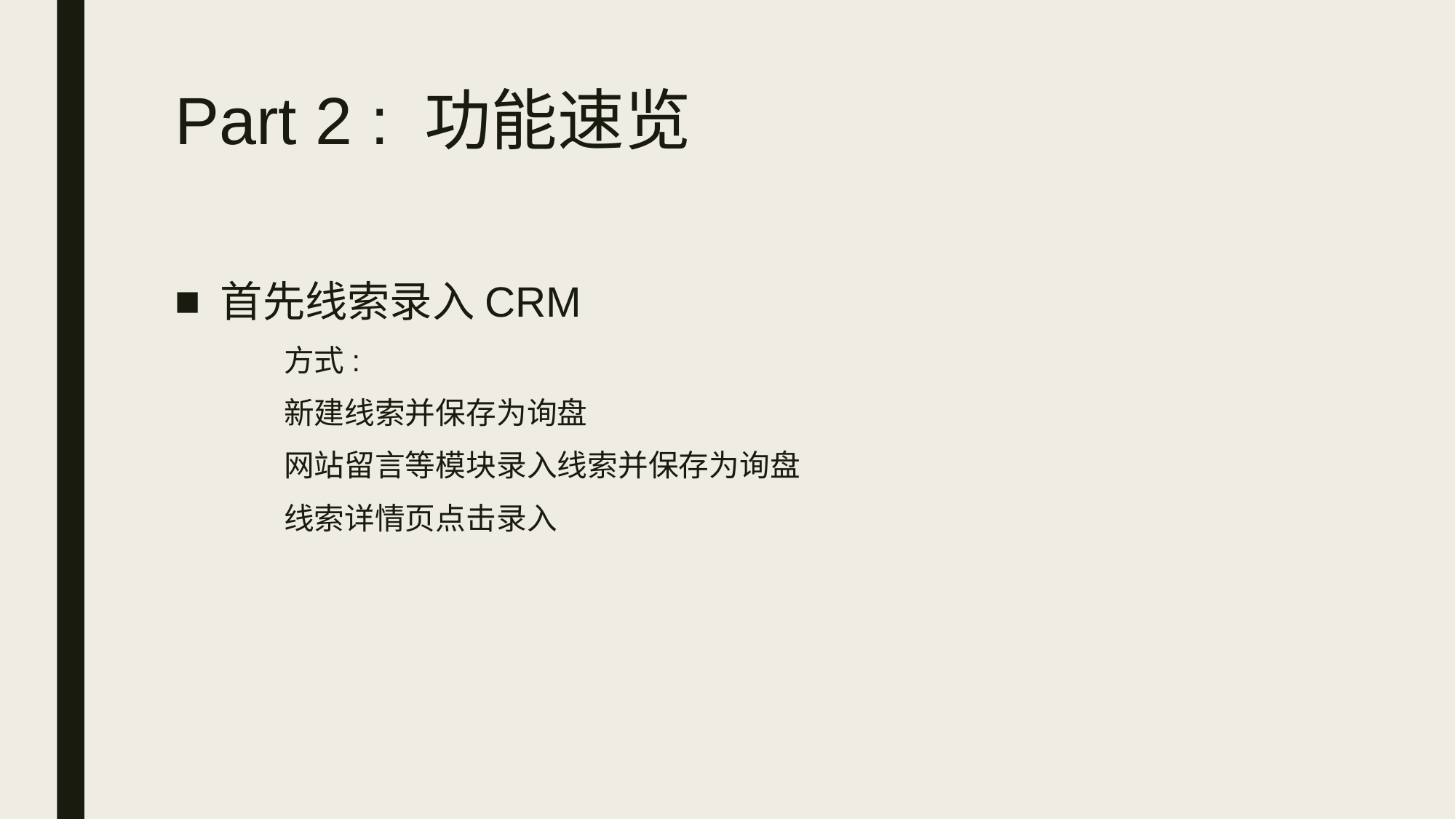

# Part 2 : 功能速览
首先线索录入CRM
	方式:
	新建线索并保存为询盘
	网站留言等模块录入线索并保存为询盘
	线索详情页点击录入